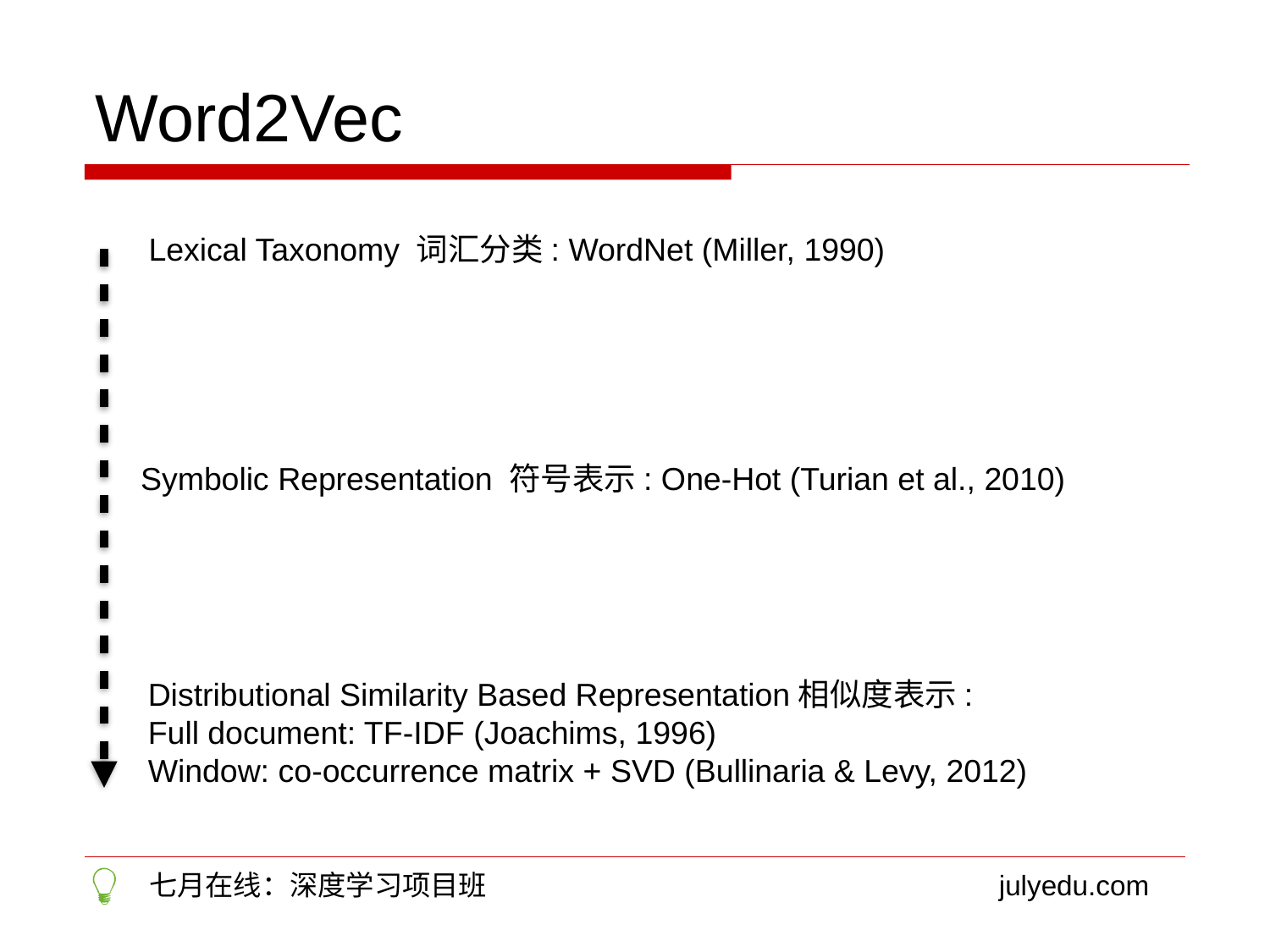

Word2Vec
Lexical Taxonomy 词汇分类: WordNet (Miller, 1990)

Symbolic Representation 符号表示: One-Hot (Turian et al., 2010)
Distributional Similarity Based Representation相似度表示:
Full document: TF-IDF (Joachims, 1996)
Window: co-occurrence matrix + SVD (Bullinaria & Levy, 2012)